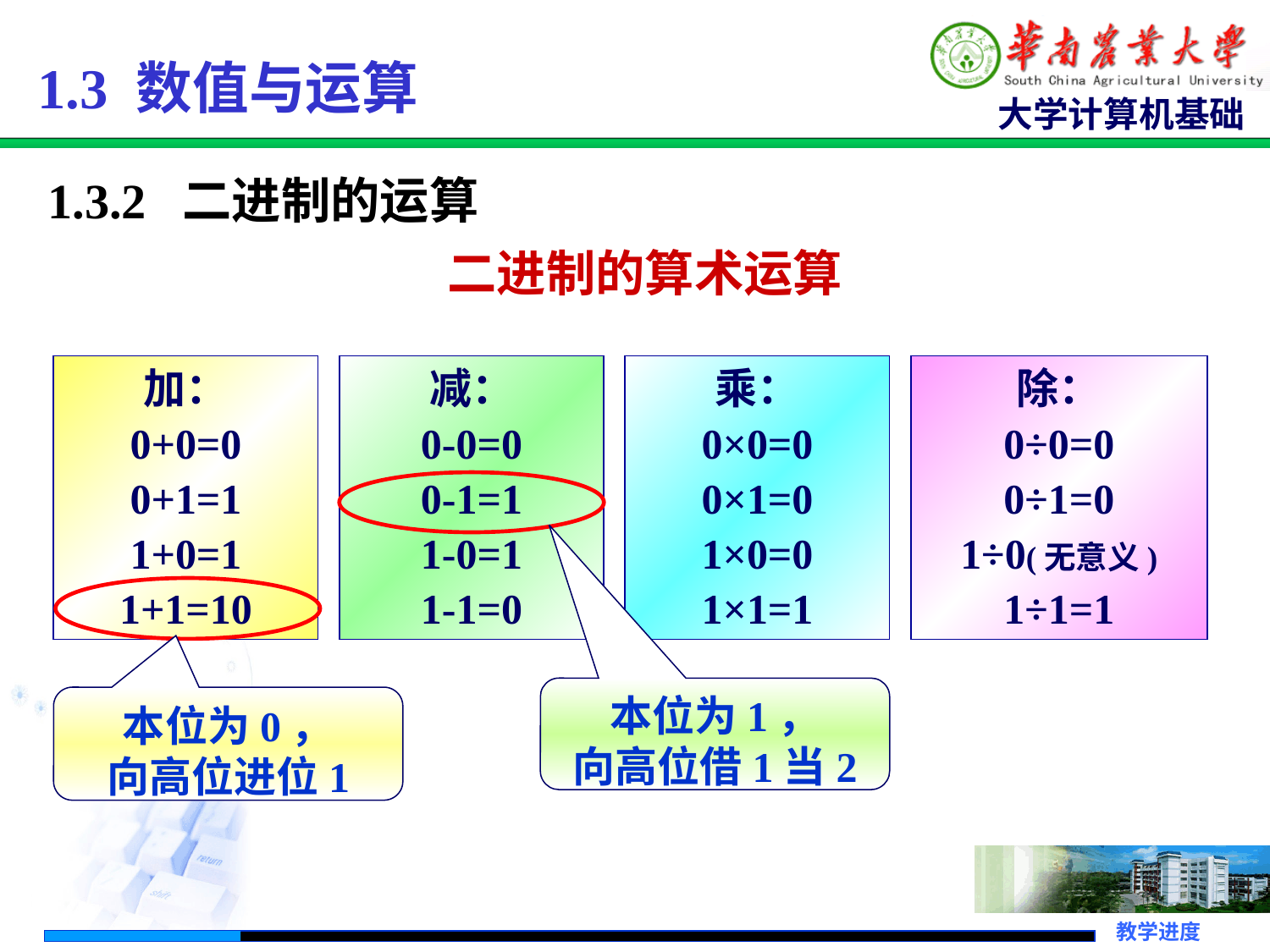

1.3 数值与运算
1.3.2  二进制的运算
二进制的算术运算
加：
0+0=0
0+1=1
1+0=1
1+1=10
减：
0-0=0
0-1=1
1-0=1
1-1=0
乘：
0×0=0
0×1=0
1×0=0
1×1=1
除：
0÷0=0
0÷1=0
1÷0(无意义)
1÷1=1

本位为1，
向高位借1当2

本位为0，
向高位进位1